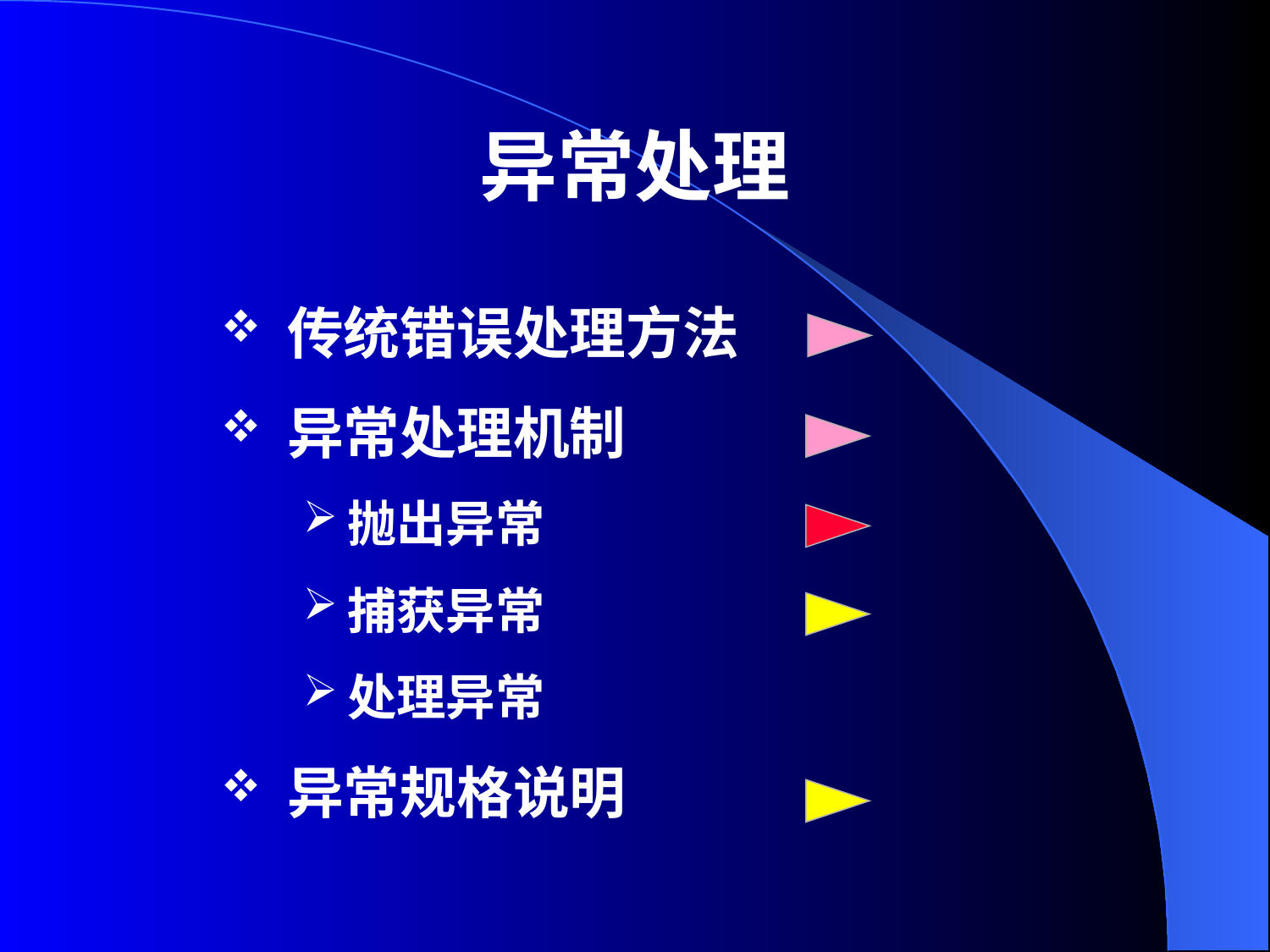

# 异常处理
传统错误处理方法
异常处理机制
抛出异常
捕获异常
处理异常
异常规格说明